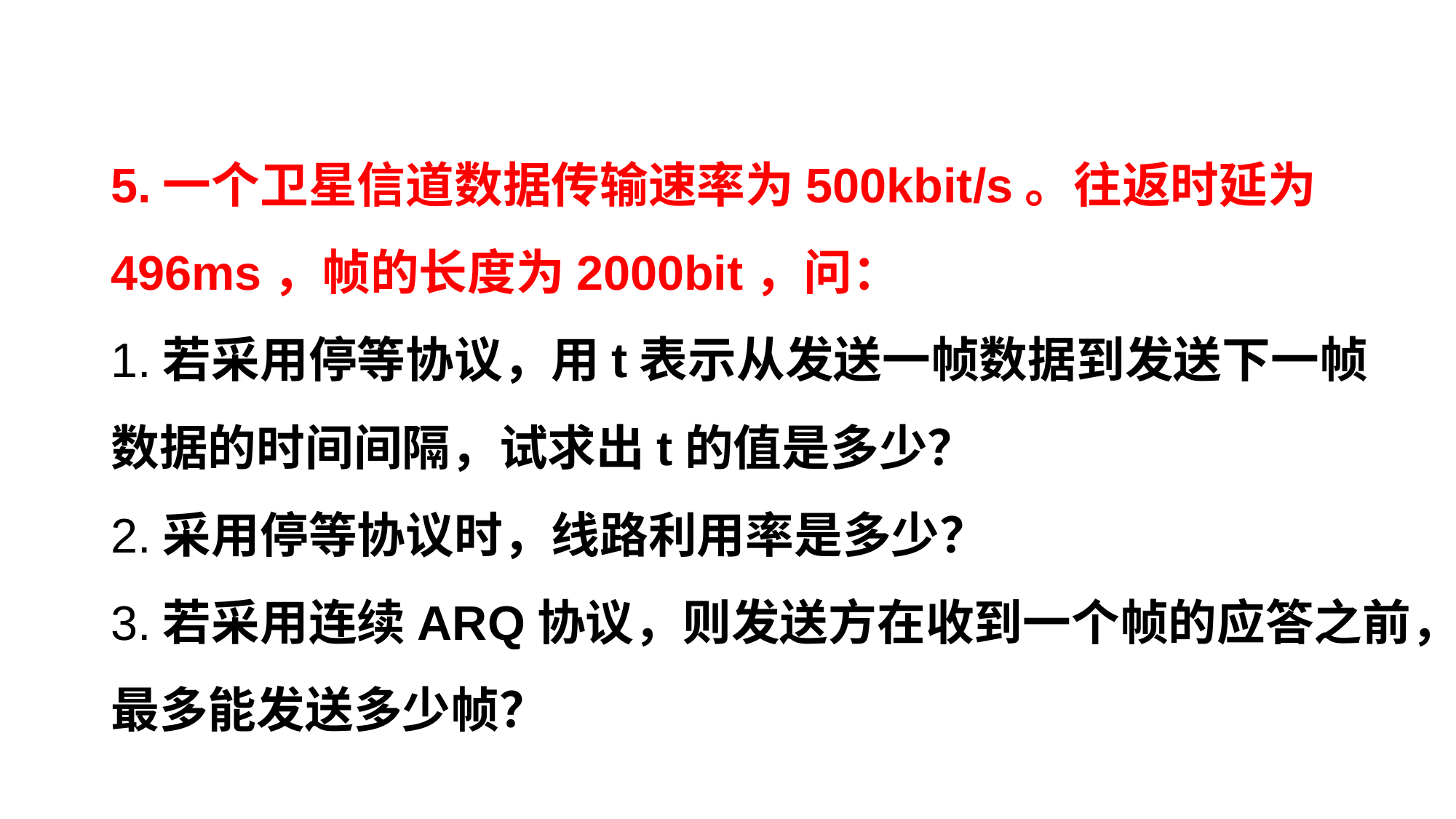

# 5.一个卫星信道数据传输速率为500kbit/s。往返时延为496ms，帧的长度为2000bit，问： 1.若采用停等协议，用t表示从发送一帧数据到发送下一帧数据的时间间隔，试求出t的值是多少？ 2.采用停等协议时，线路利用率是多少？ 3.若采用连续ARQ协议，则发送方在收到一个帧的应答之前，最多能发送多少帧？